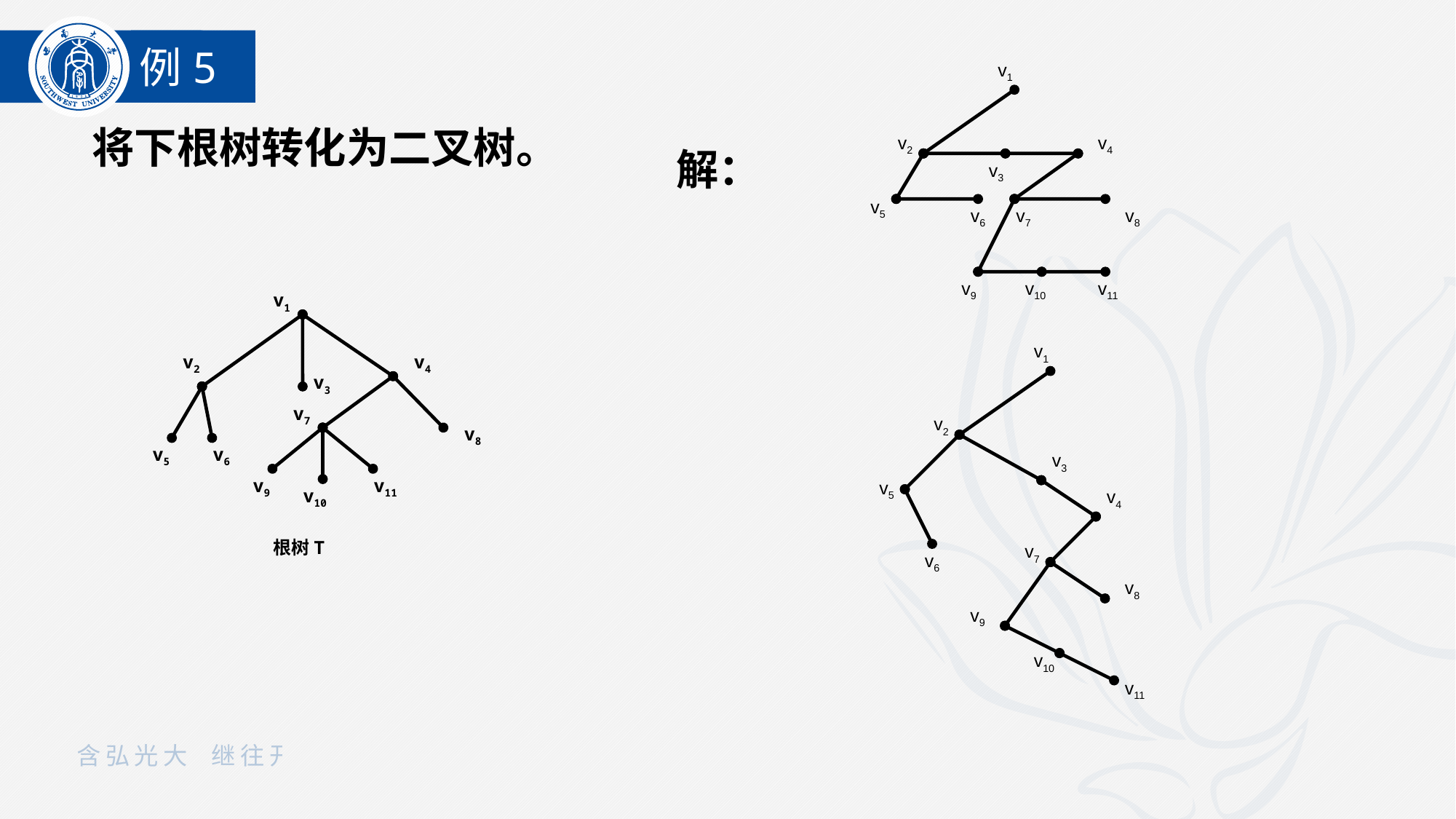

例5
v1

v2
v4

v3

v5

v6

v7

v8
v9

v10

v11
将下根树转化为二叉树。
  解：
v1

v2
v4
v3

v7
v8

v5
v6
v9
v11
v10
根树T
v1

v2

v3
v5

v4

v7
v6

v8
v9

v10

v11